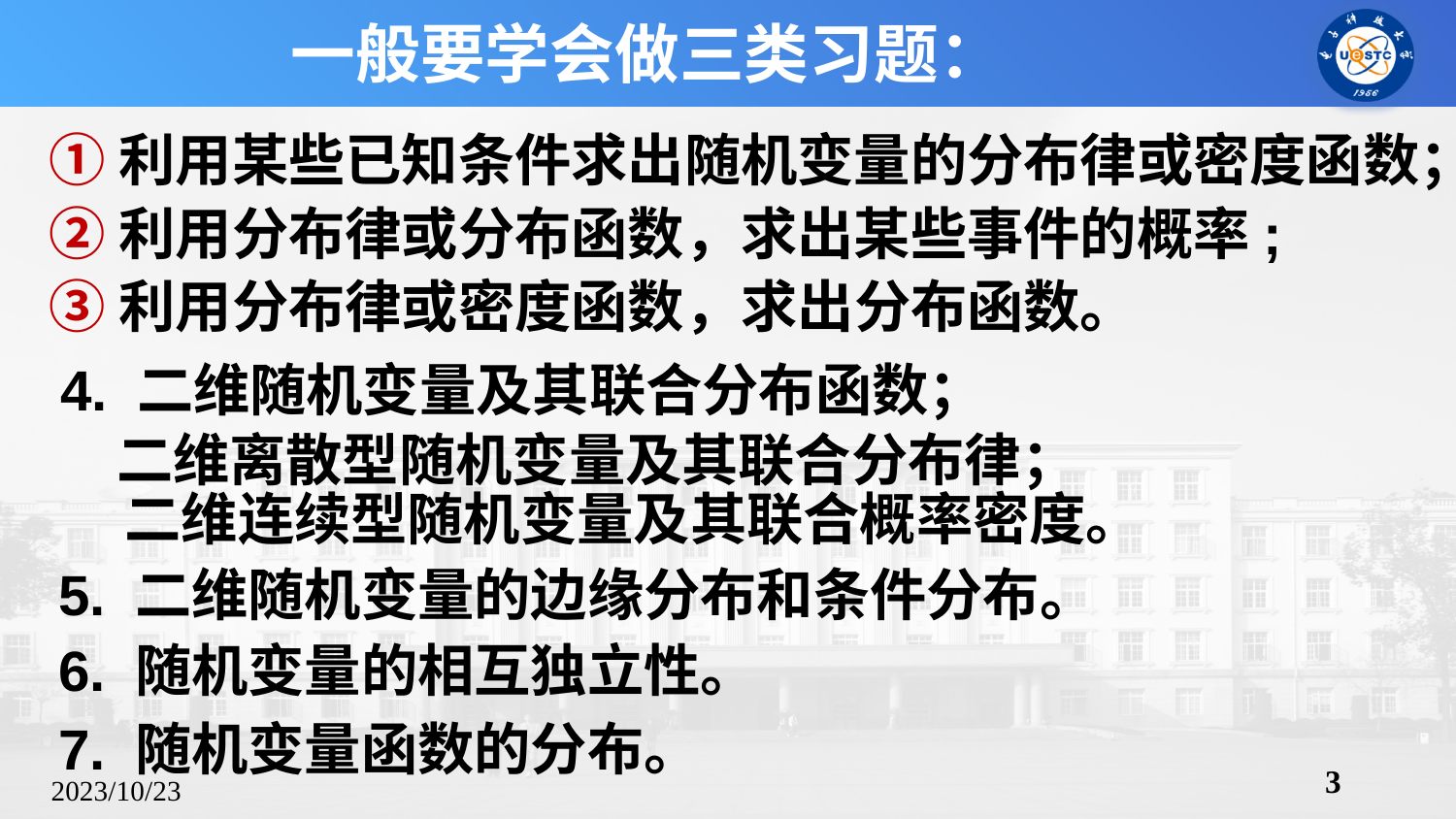

一般要学会做三类习题：
①利用某些已知条件求出随机变量的分布律或密度函数；
②利用分布律或分布函数，求出某些事件的概率;
③利用分布律或密度函数，求出分布函数。
4. 二维随机变量及其联合分布函数；
二维离散型随机变量及其联合分布律；
二维连续型随机变量及其联合概率密度。
5. 二维随机变量的边缘分布和条件分布。
6. 随机变量的相互独立性。
7. 随机变量函数的分布。
3
2023/10/23